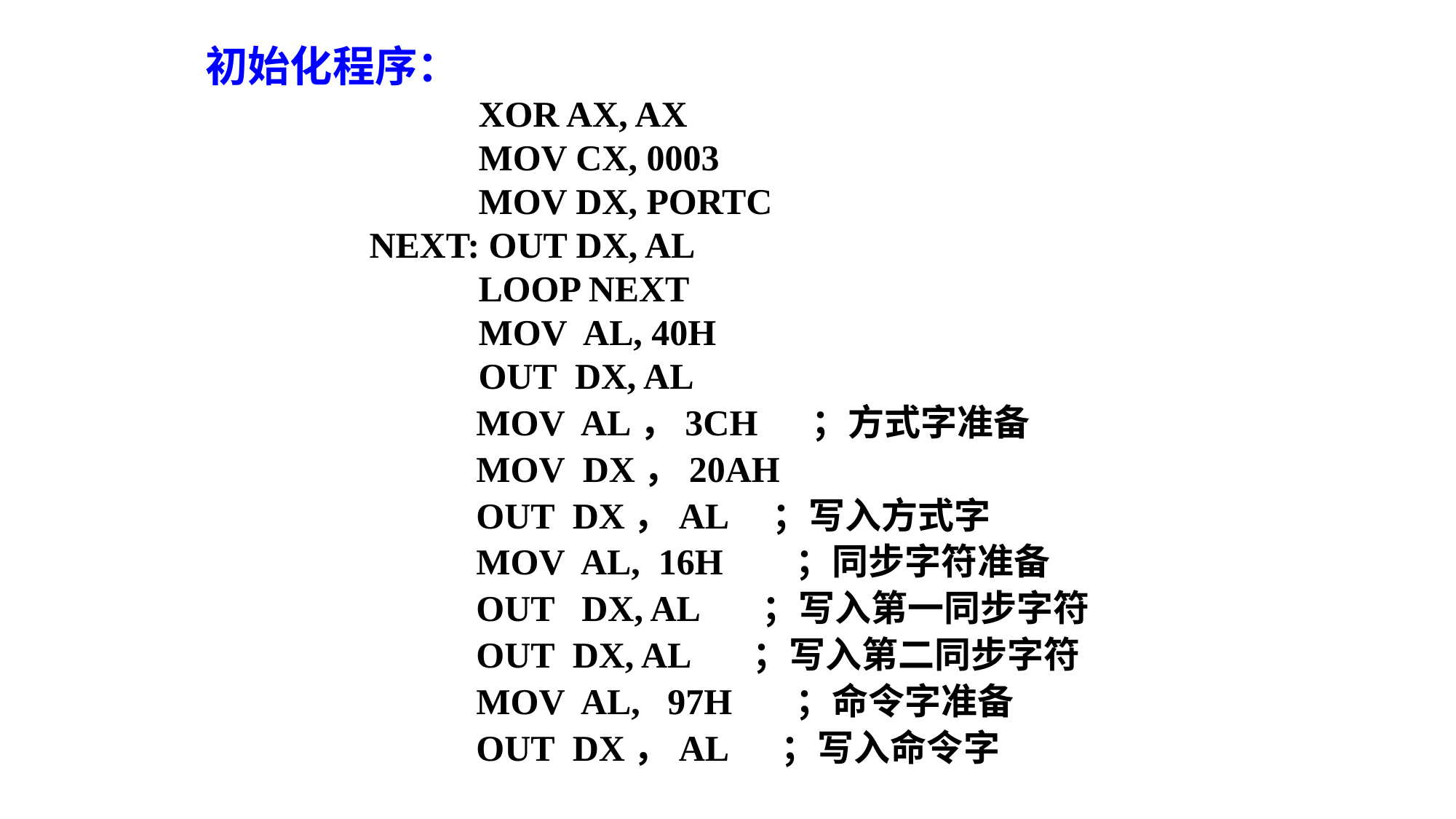

初始化程序：
            XOR AX, AX
            MOV CX, 0003
            MOV DX, PORTC
NEXT: OUT DX, AL
            LOOP NEXT
            MOV  AL, 40H
            OUT  DX, AL
             MOV  AL，3CH     ；方式字准备
             MOV  DX，20AH
             OUT  DX，AL    ；写入方式字
             MOV  AL,  16H       ；同步字符准备
             OUT   DX, AL      ；写入第一同步字符
             OUT  DX, AL      ；写入第二同步字符
             MOV  AL,   97H      ；命令字准备
             OUT  DX，AL     ；写入命令字